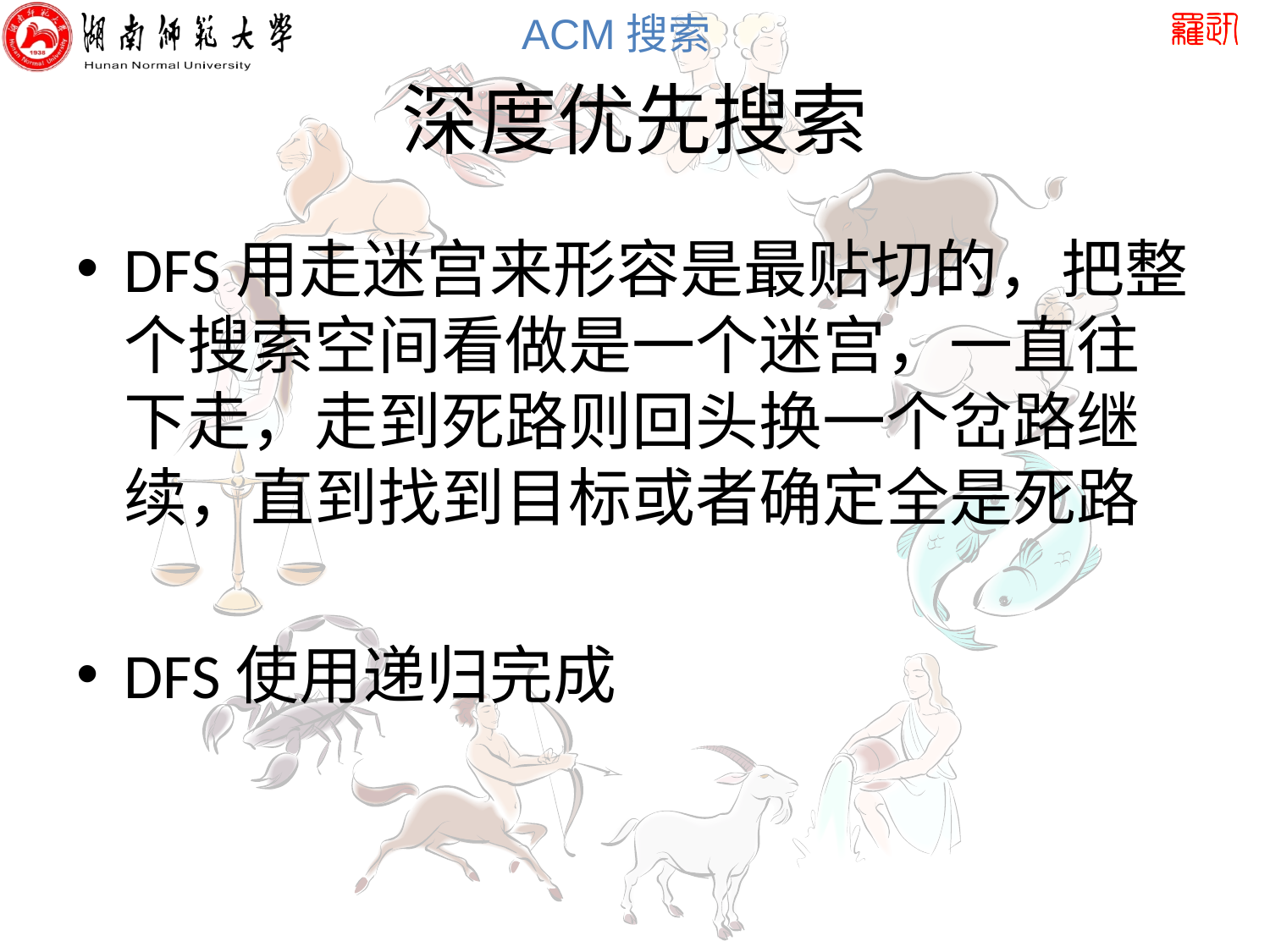

# 深度优先搜索
DFS用走迷宫来形容是最贴切的，把整个搜索空间看做是一个迷宫，一直往下走，走到死路则回头换一个岔路继续，直到找到目标或者确定全是死路

DFS使用递归完成